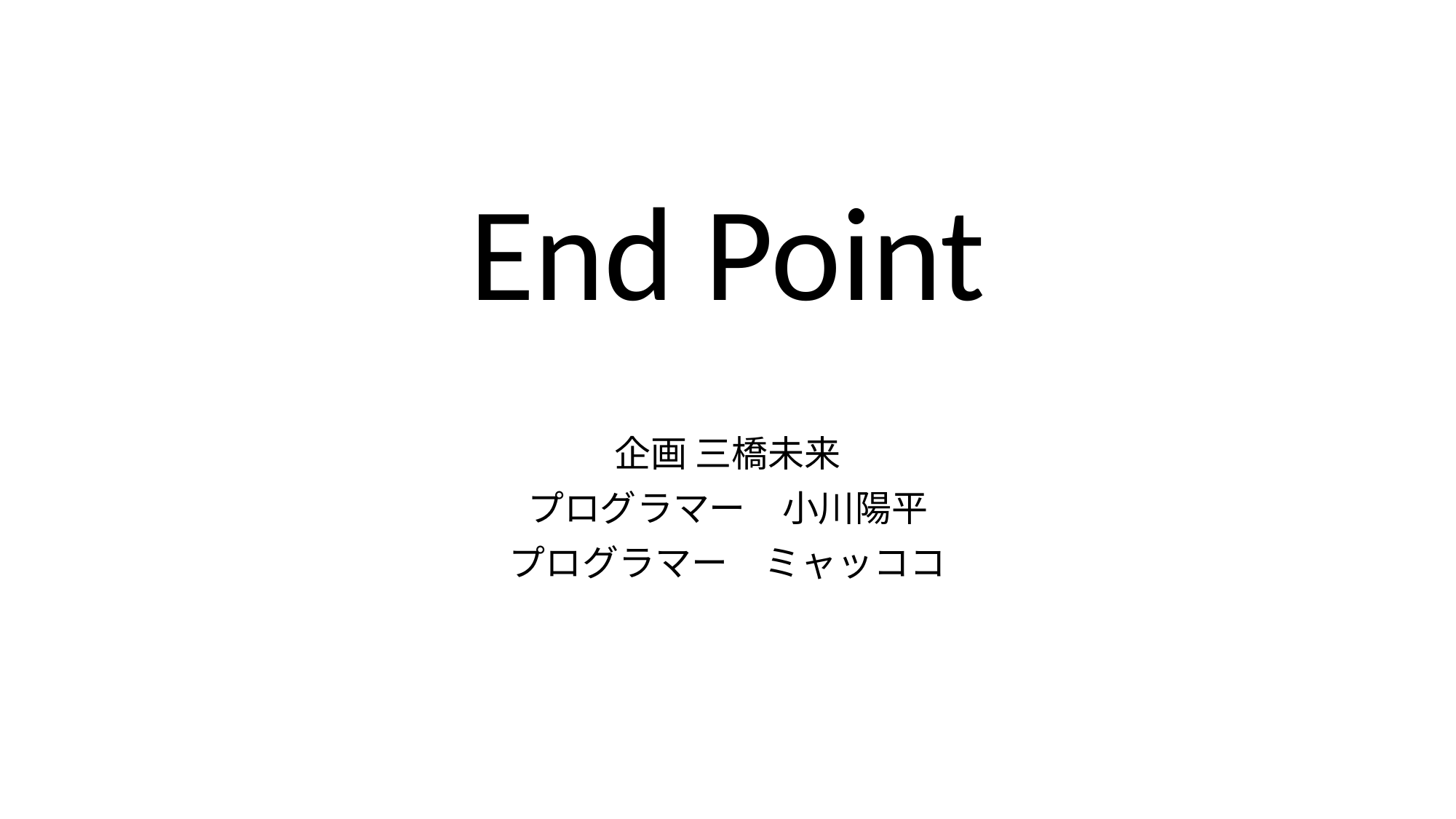

# End Point
企画 三橋未来
プログラマー　小川陽平
プログラマー　ミャッココ